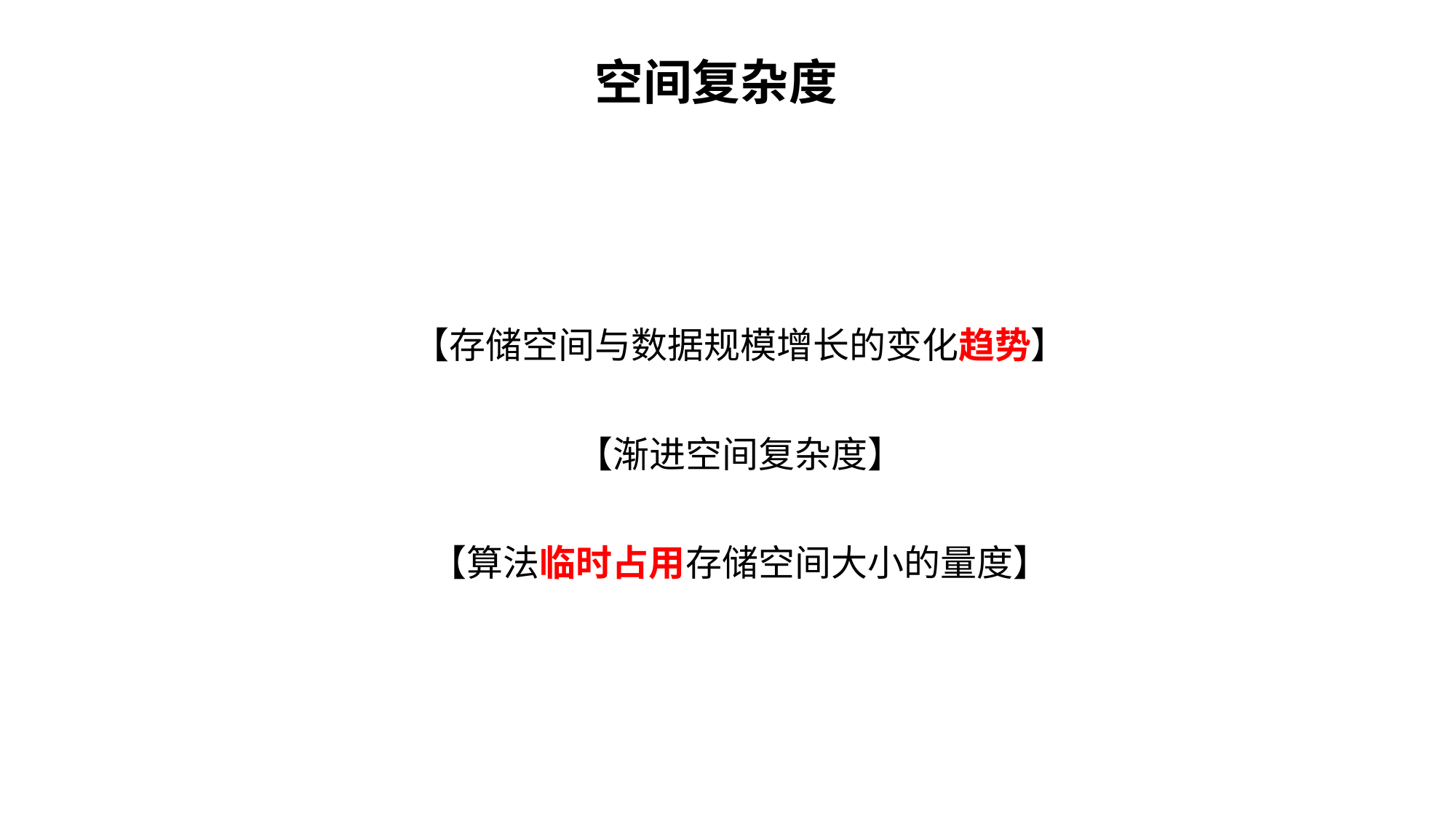

空间复杂度

【存储空间与数据规模增长的变化趋势】

【渐进空间复杂度】

【算法临时占用存储空间大小的量度】